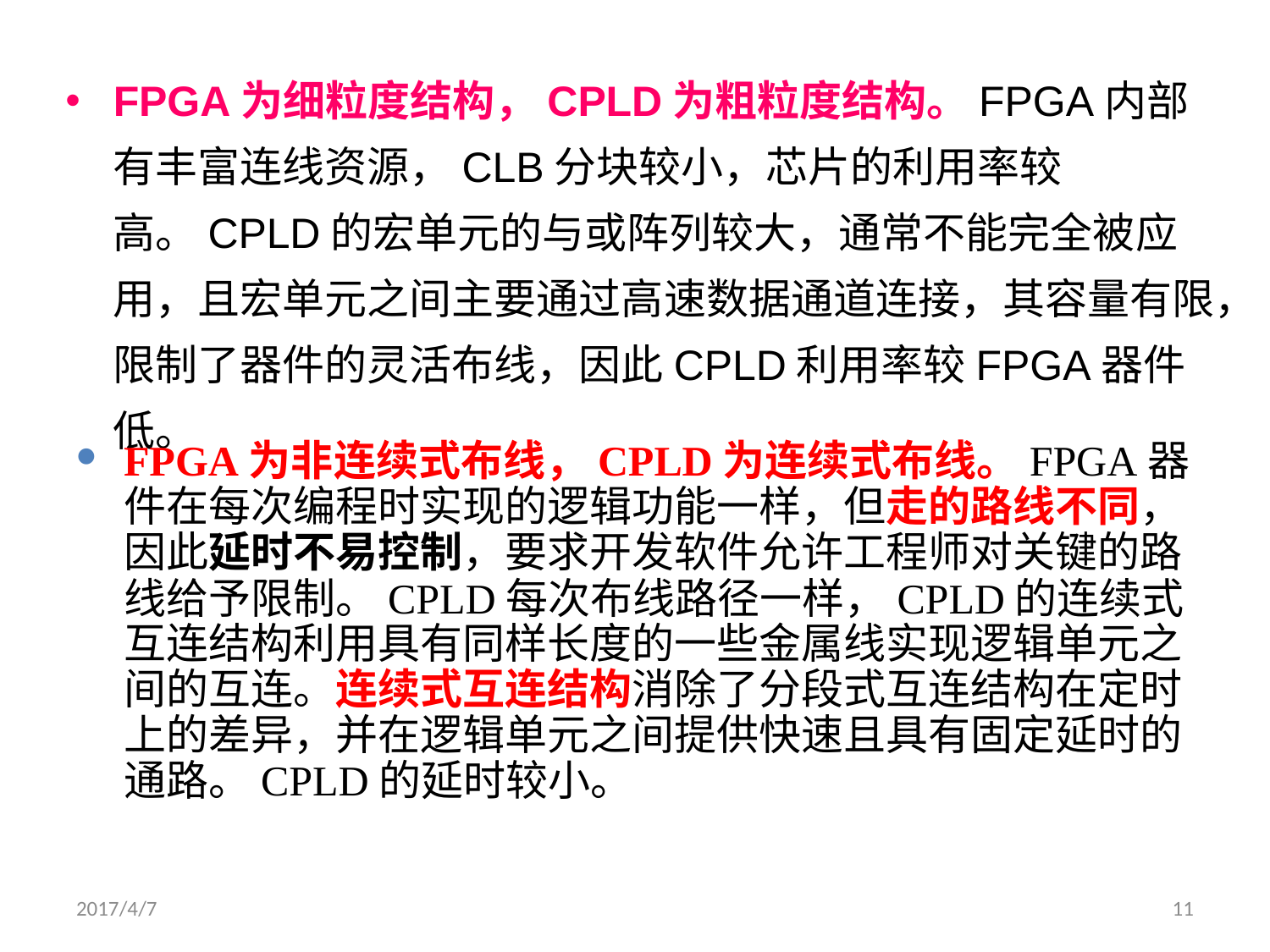

FPGA为细粒度结构，CPLD为粗粒度结构。FPGA内部有丰富连线资源，CLB分块较小，芯片的利用率较高。CPLD的宏单元的与或阵列较大，通常不能完全被应用，且宏单元之间主要通过高速数据通道连接，其容量有限，限制了器件的灵活布线，因此CPLD利用率较FPGA器件低。
FPGA为非连续式布线，CPLD为连续式布线。FPGA器件在每次编程时实现的逻辑功能一样，但走的路线不同，因此延时不易控制，要求开发软件允许工程师对关键的路线给予限制。CPLD每次布线路径一样，CPLD的连续式互连结构利用具有同样长度的一些金属线实现逻辑单元之间的互连。连续式互连结构消除了分段式互连结构在定时上的差异，并在逻辑单元之间提供快速且具有固定延时的通路。CPLD的延时较小。
2017/4/7
11